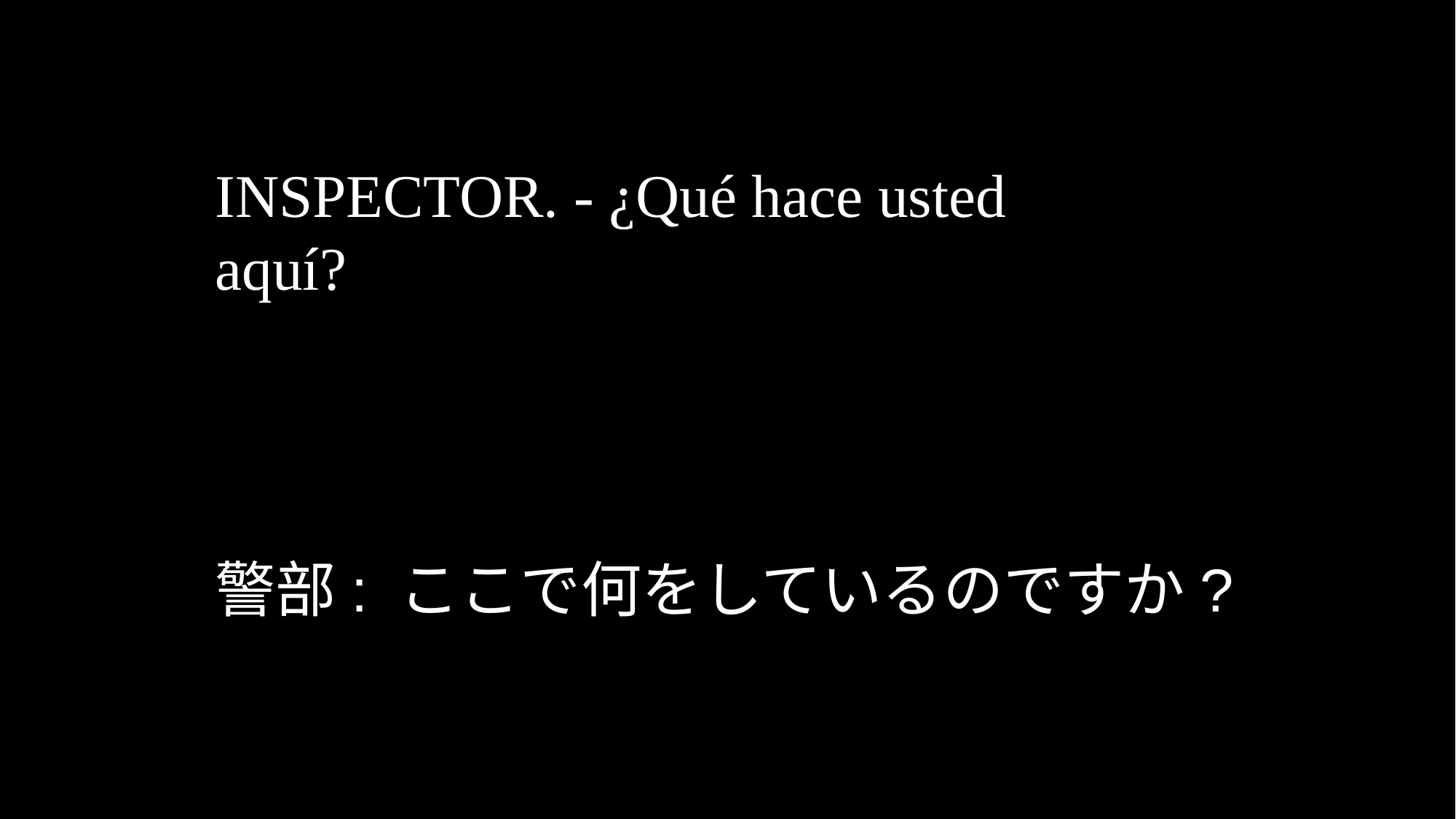

INSPECTOR. - ¿Qué hace usted aquí?

警部: ここで何をしているのですか?